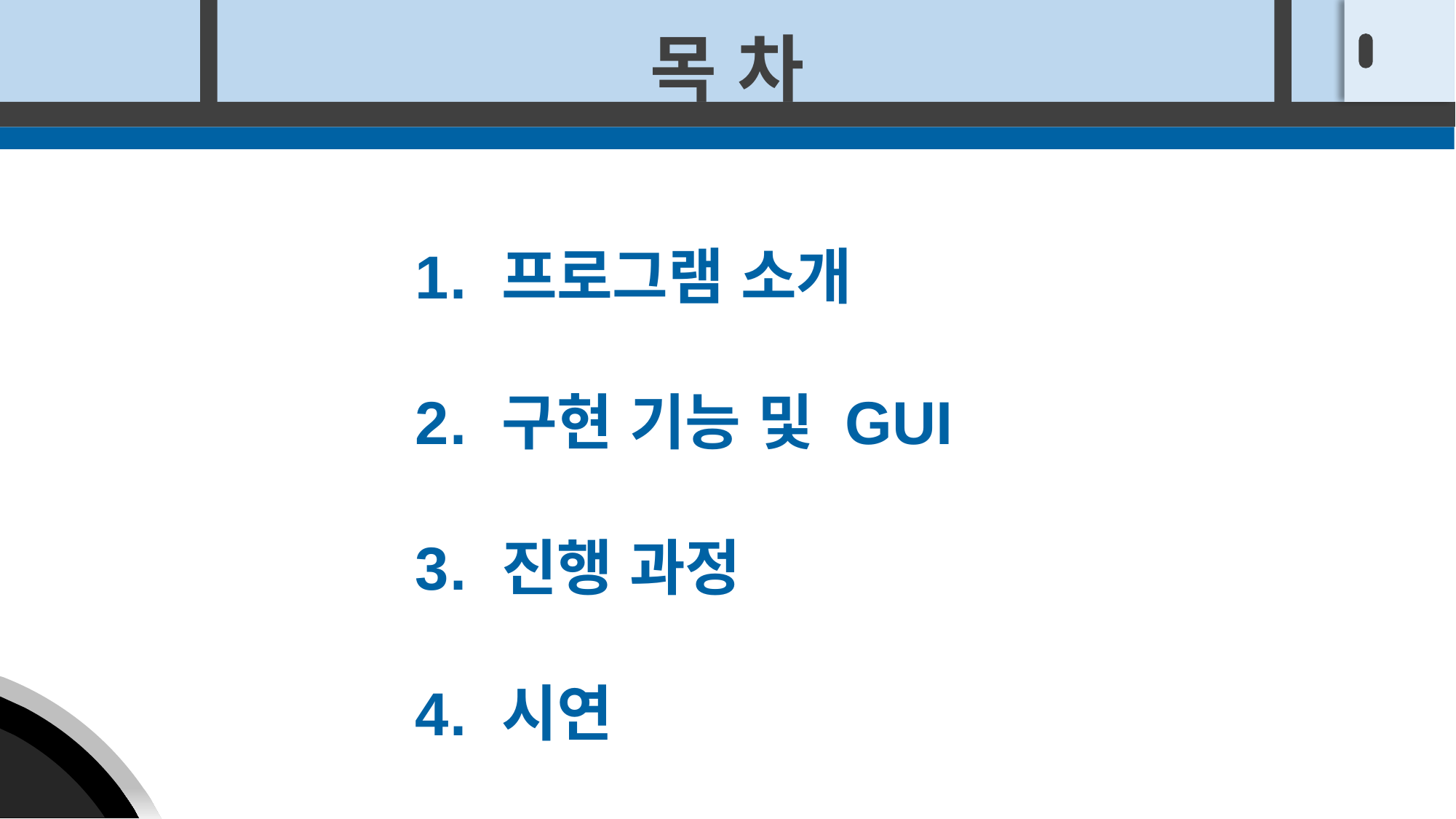

목 차
 프로그램 소개
 구현 기능 및 GUI
 진행 과정
 시연